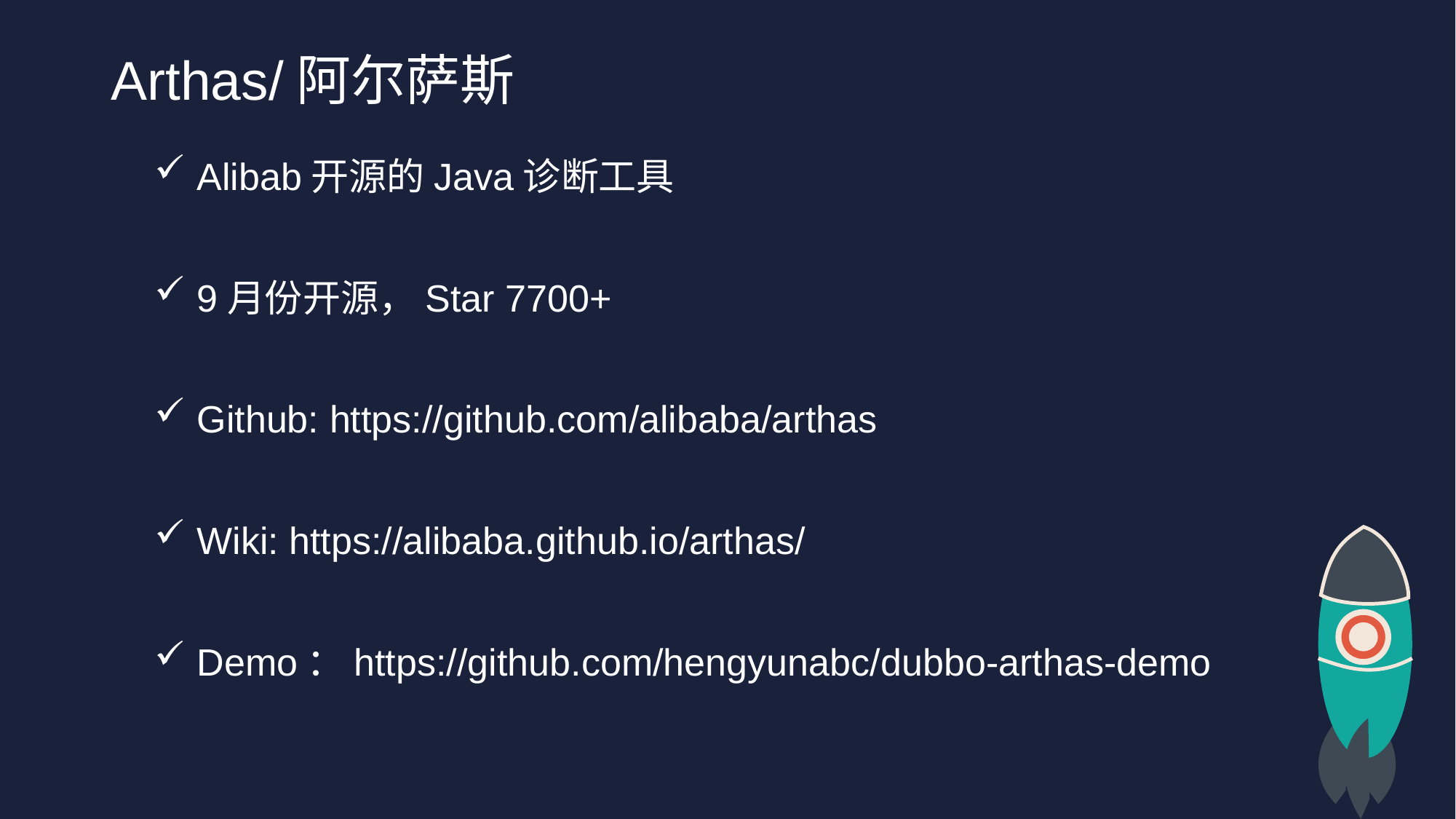

# Arthas/阿尔萨斯
Alibab开源的Java诊断工具

9月份开源，Star 7700+

Github: https://github.com/alibaba/arthas

Wiki: https://alibaba.github.io/arthas/

Demo：https://github.com/hengyunabc/dubbo-arthas-demo